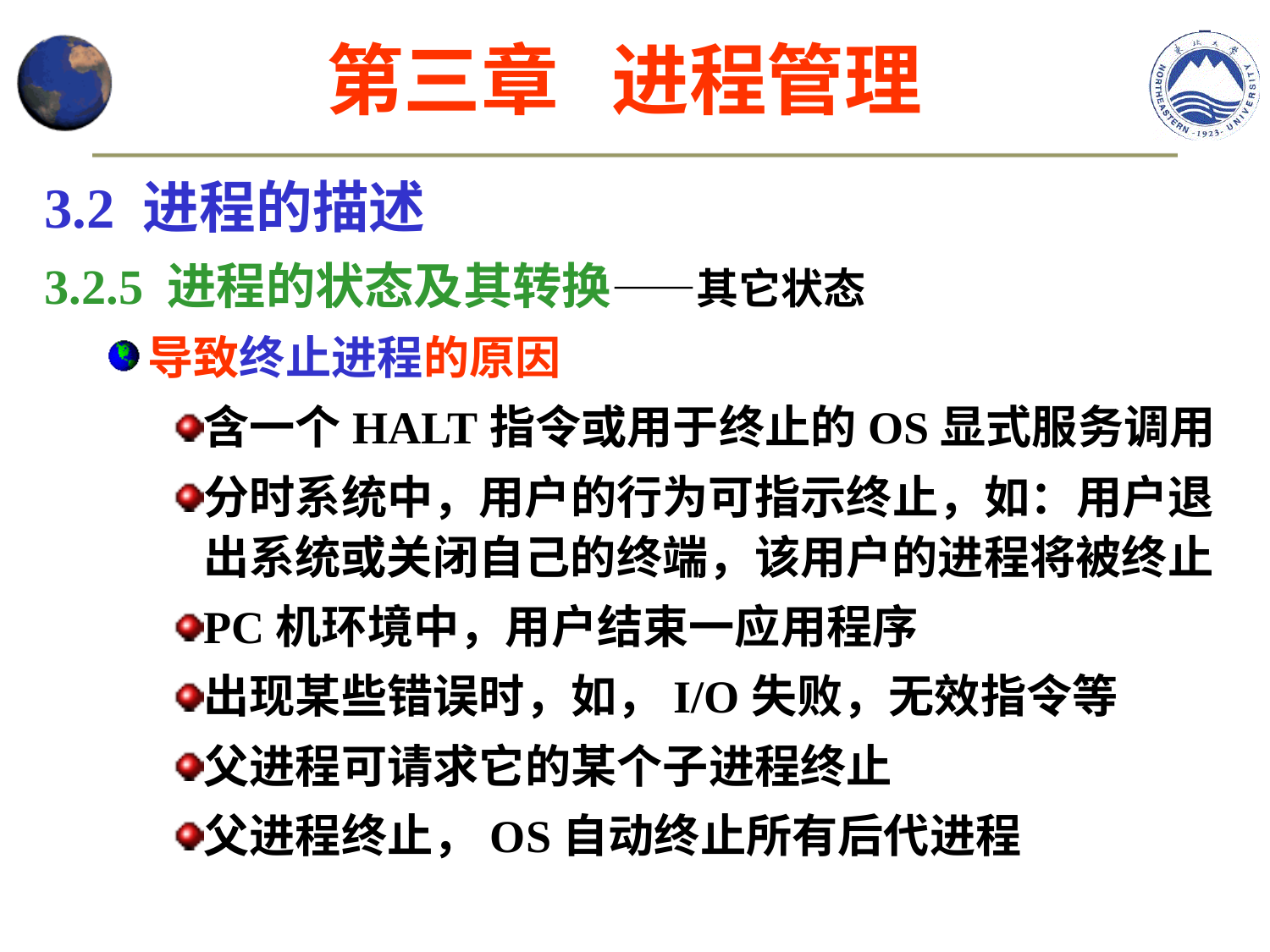

第三章   进程管理
3.2 进程的描述
3.2.5 进程的状态及其转换——其它状态
导致终止进程的原因
含一个HALT指令或用于终止的OS显式服务调用
分时系统中，用户的行为可指示终止，如：用户退出系统或关闭自己的终端，该用户的进程将被终止
PC机环境中，用户结束一应用程序
出现某些错误时，如，I/O失败，无效指令等
父进程可请求它的某个子进程终止
父进程终止，OS自动终止所有后代进程